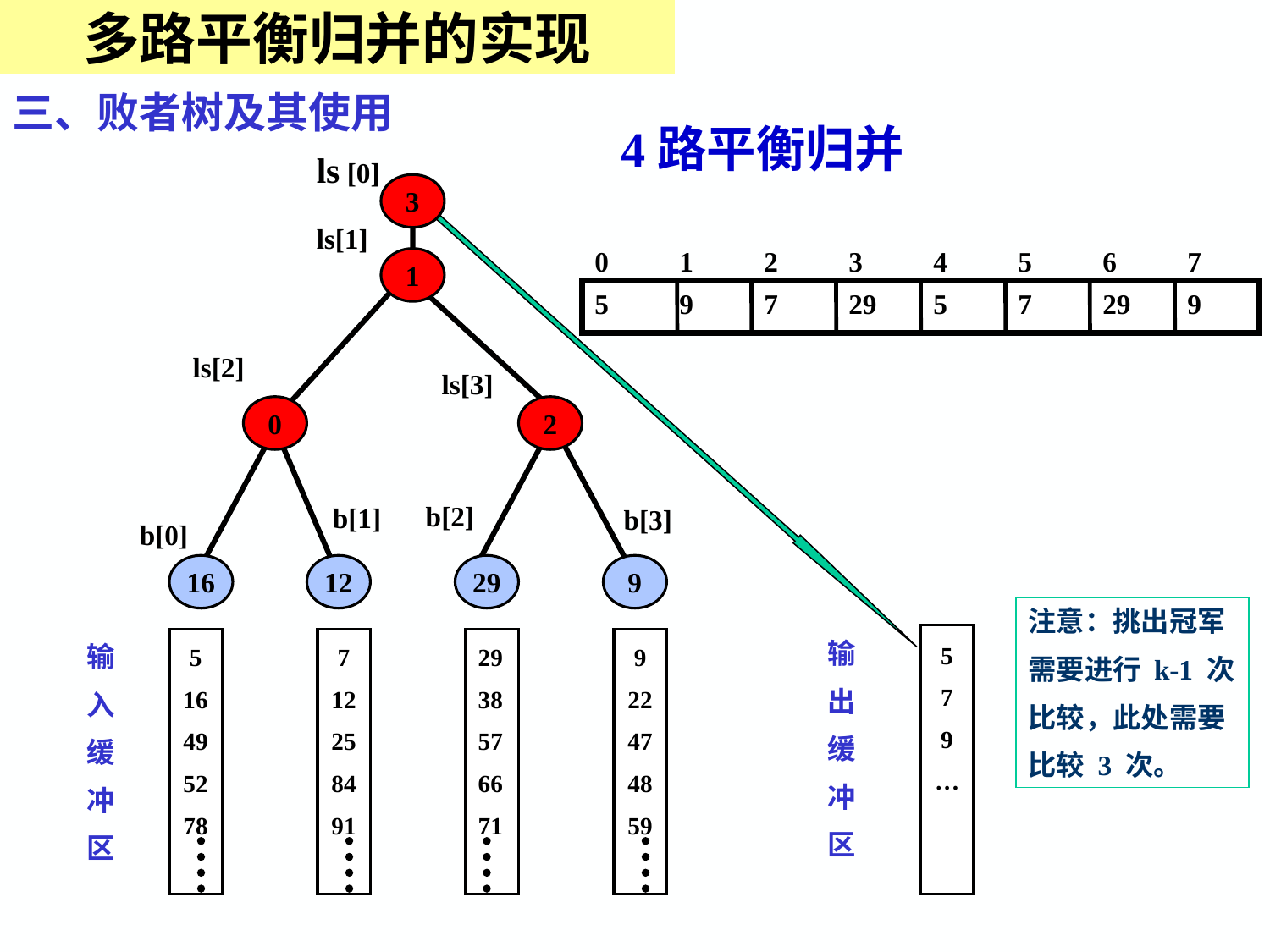

多路平衡归并的实现
三、败者树及其使用
4路平衡归并
ls [0]
3

ls[1]
0
1
2
3
4
5
6
7
1

5
9

7

29

5

7

29

9

ls[2]
ls[3]
0
2

b[2]
b[1]
b[3]
b[0]
16
12
29
9
注意：挑出冠军
需要进行 k-1 次
比较，此处需要
比较 3 次。
5
7
9
…

5
16
49
52
78

7
12
25
84
91

29
38
57
66
71

9
22
47
48
59

输
出
缓
冲
区
输
入
缓
冲
区